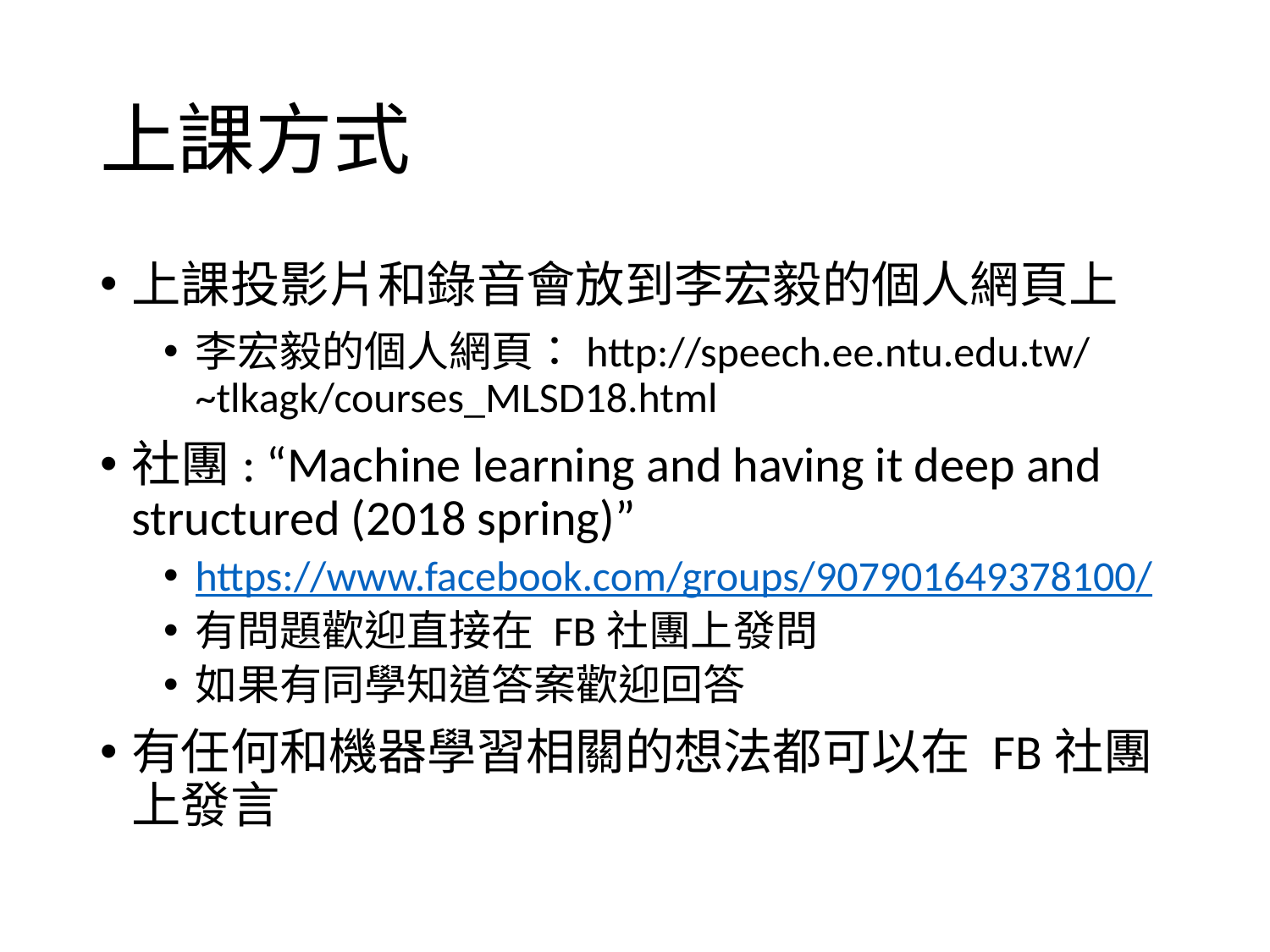

# 上課方式
上課投影片和錄音會放到李宏毅的個人網頁上
李宏毅的個人網頁：http://speech.ee.ntu.edu.tw/~tlkagk/courses_MLSD18.html
社團: “Machine learning and having it deep and structured (2018 spring)”
https://www.facebook.com/groups/907901649378100/
有問題歡迎直接在 FB社團上發問
如果有同學知道答案歡迎回答
有任何和機器學習相關的想法都可以在 FB社團上發言